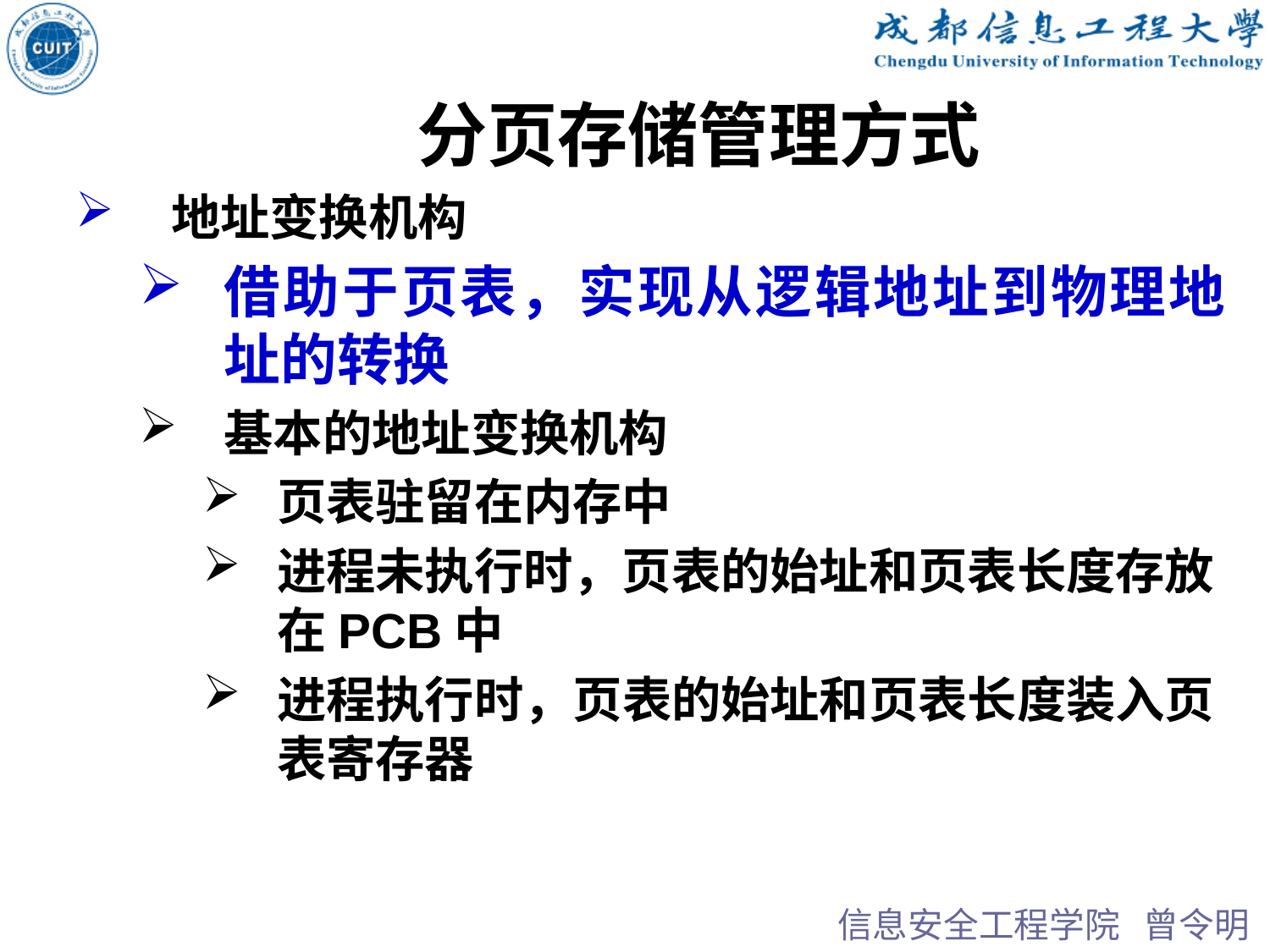

分页存储管理方式
地址变换机构
借助于页表，实现从逻辑地址到物理地址的转换
基本的地址变换机构
页表驻留在内存中
进程未执行时，页表的始址和页表长度存放在PCB中
进程执行时，页表的始址和页表长度装入页表寄存器